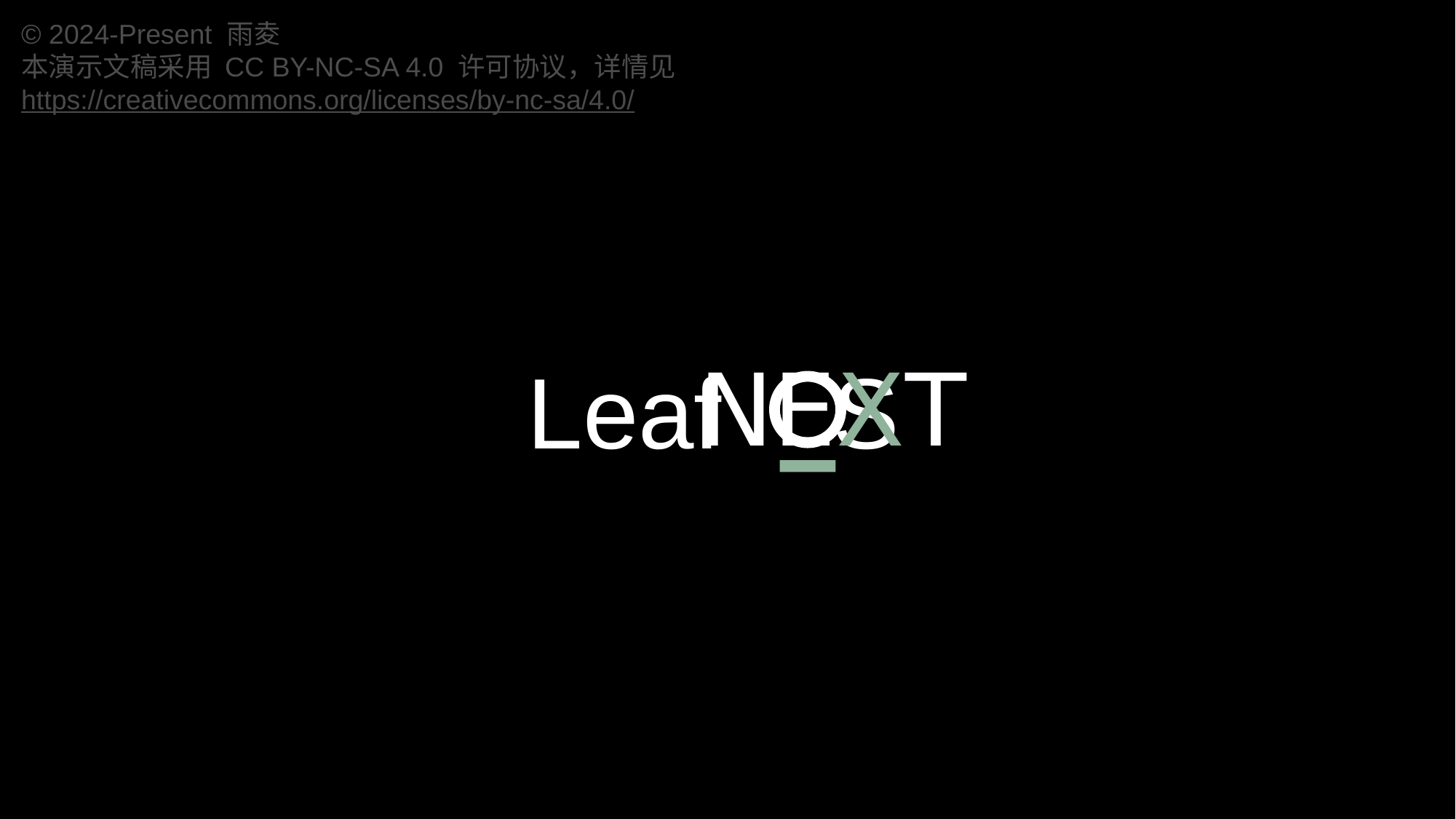

© 2024-Present 雨夌
本演示文稿采用 CC BY-NC-SA 4.0 许可协议，详情见 https://creativecommons.org/licenses/by-nc-sa/4.0/
NEXT
NEXT
Leaf    S